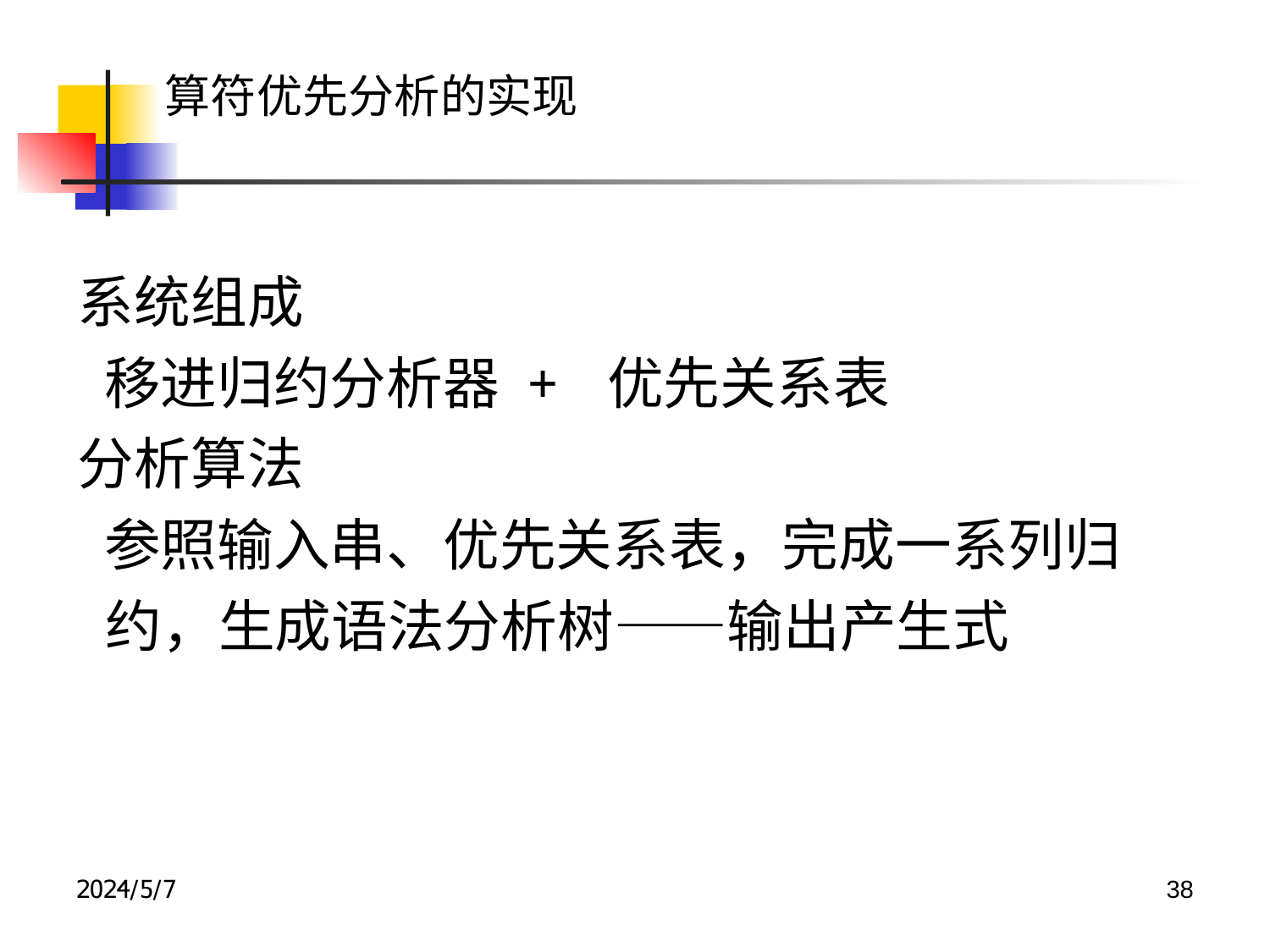

算符优先分析的实现
系统组成
移进归约分析器 + 优先关系表
分析算法
参照输入串、优先关系表，完成一系列归约，生成语法分析树——输出产生式
2024/5/7
38